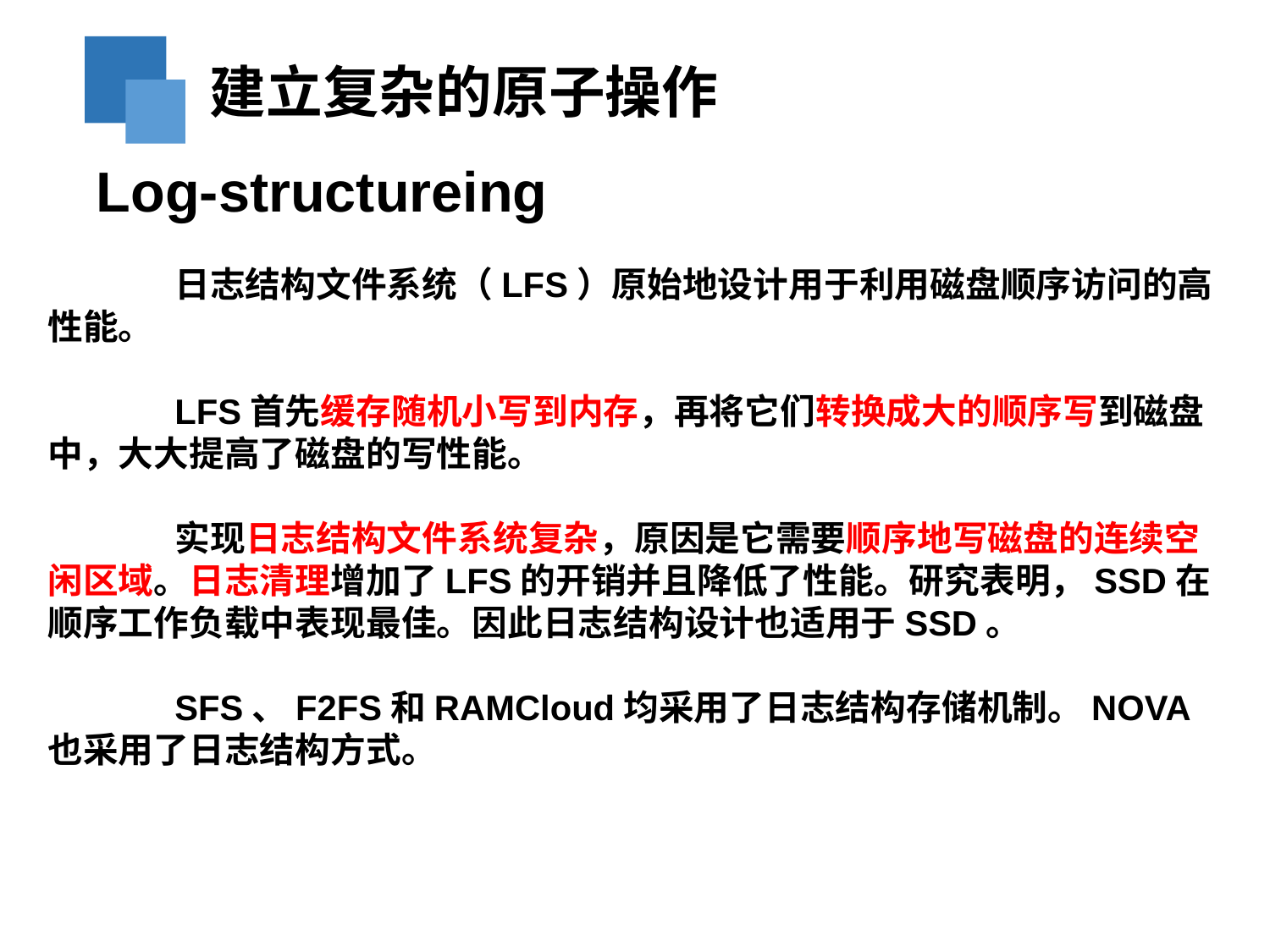

建立复杂的原子操作
Log-structureing
	日志结构文件系统（LFS）原始地设计用于利用磁盘顺序访问的高性能。

	LFS首先缓存随机小写到内存，再将它们转换成大的顺序写到磁盘中，大大提高了磁盘的写性能。

	实现日志结构文件系统复杂，原因是它需要顺序地写磁盘的连续空闲区域。日志清理增加了LFS的开销并且降低了性能。研究表明，SSD在顺序工作负载中表现最佳。因此日志结构设计也适用于SSD。

	SFS、F2FS和RAMCloud均采用了日志结构存储机制。NOVA也采用了日志结构方式。